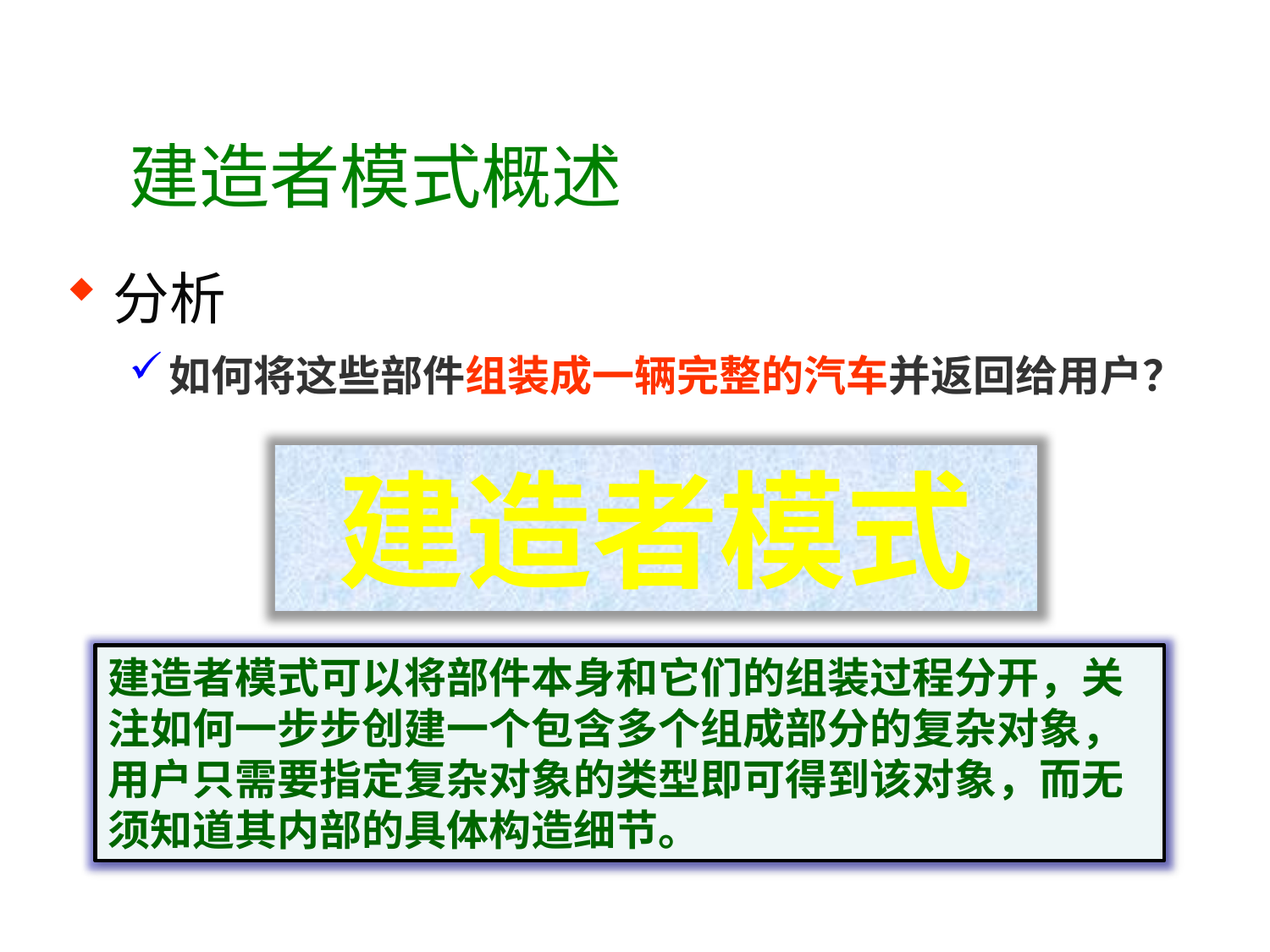

# 建造者模式概述
分析
如何将这些部件组装成一辆完整的汽车并返回给用户？
建造者模式
建造者模式可以将部件本身和它们的组装过程分开，关注如何一步步创建一个包含多个组成部分的复杂对象，用户只需要指定复杂对象的类型即可得到该对象，而无须知道其内部的具体构造细节。